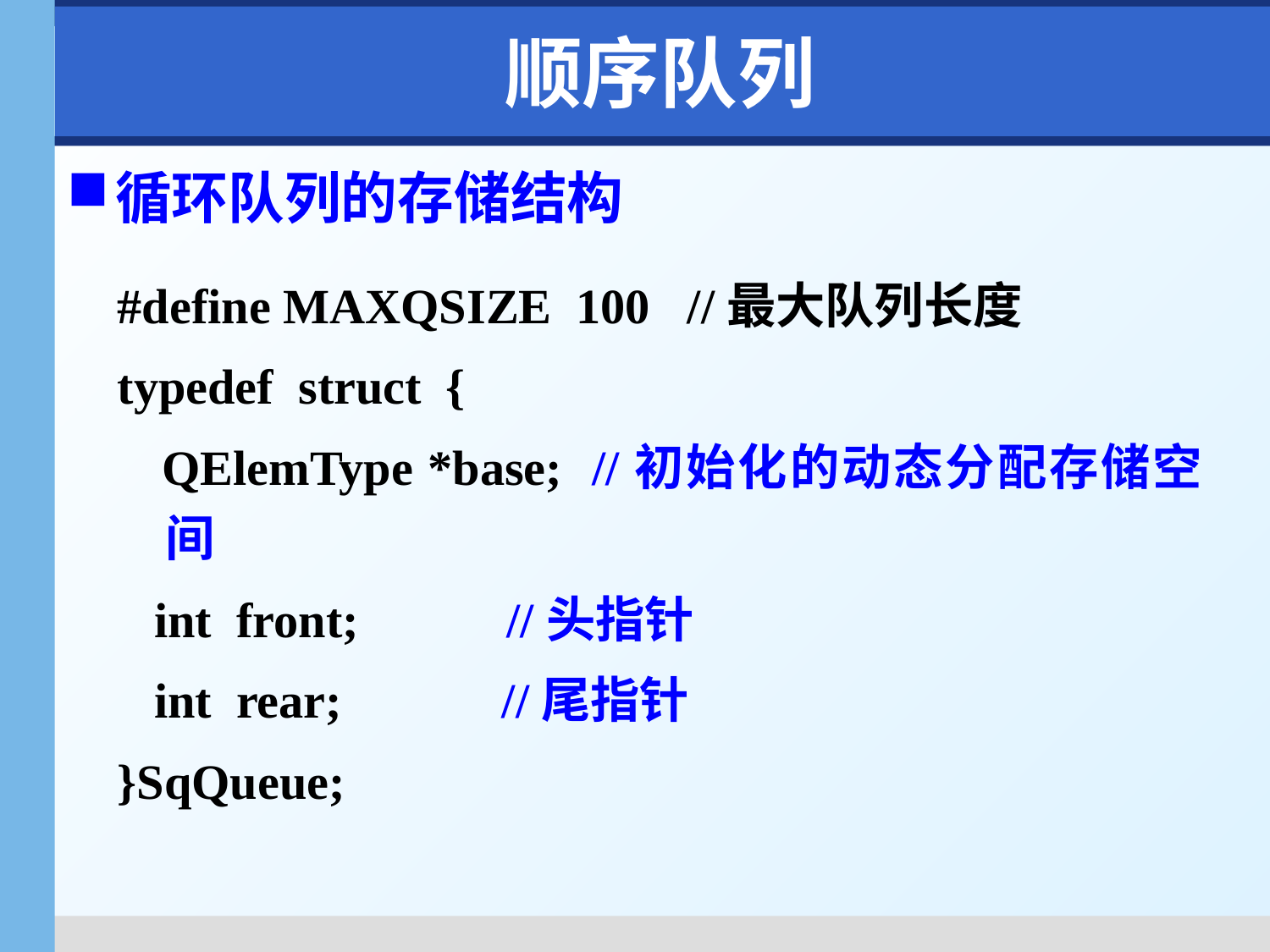

# 顺序队列
循环队列的存储结构

#define MAXQSIZE  100   //最大队列长度
typedef  struct  {
   QElemType *base;  //初始化的动态分配存储空间
   int  front;            //头指针
   int  rear;             //尾指针
}SqQueue;